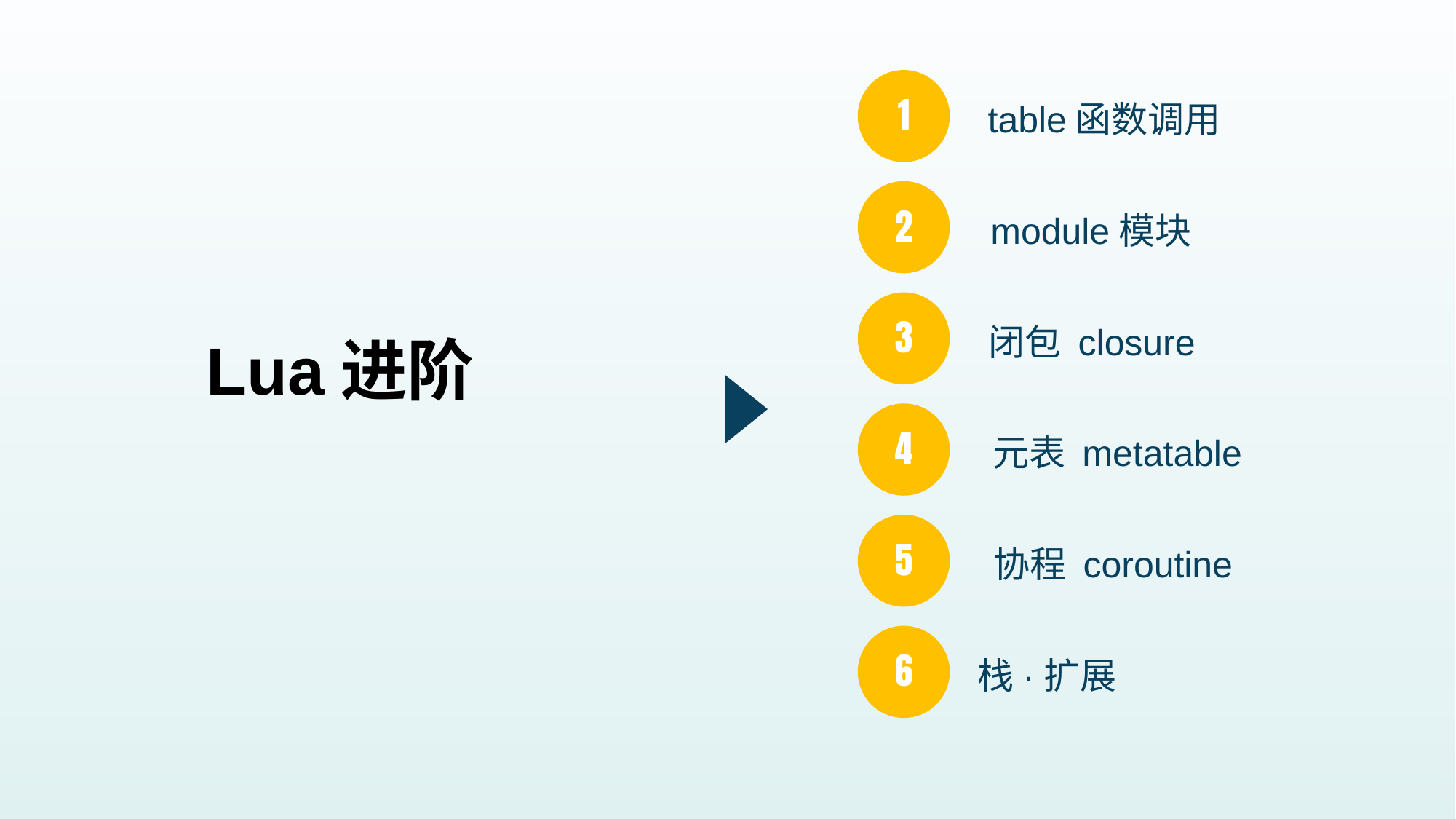

1
table函数调用
2
module模块
3
闭包 closure
Lua进阶

4
元表 metatable
5
协程 coroutine
6
栈·扩展